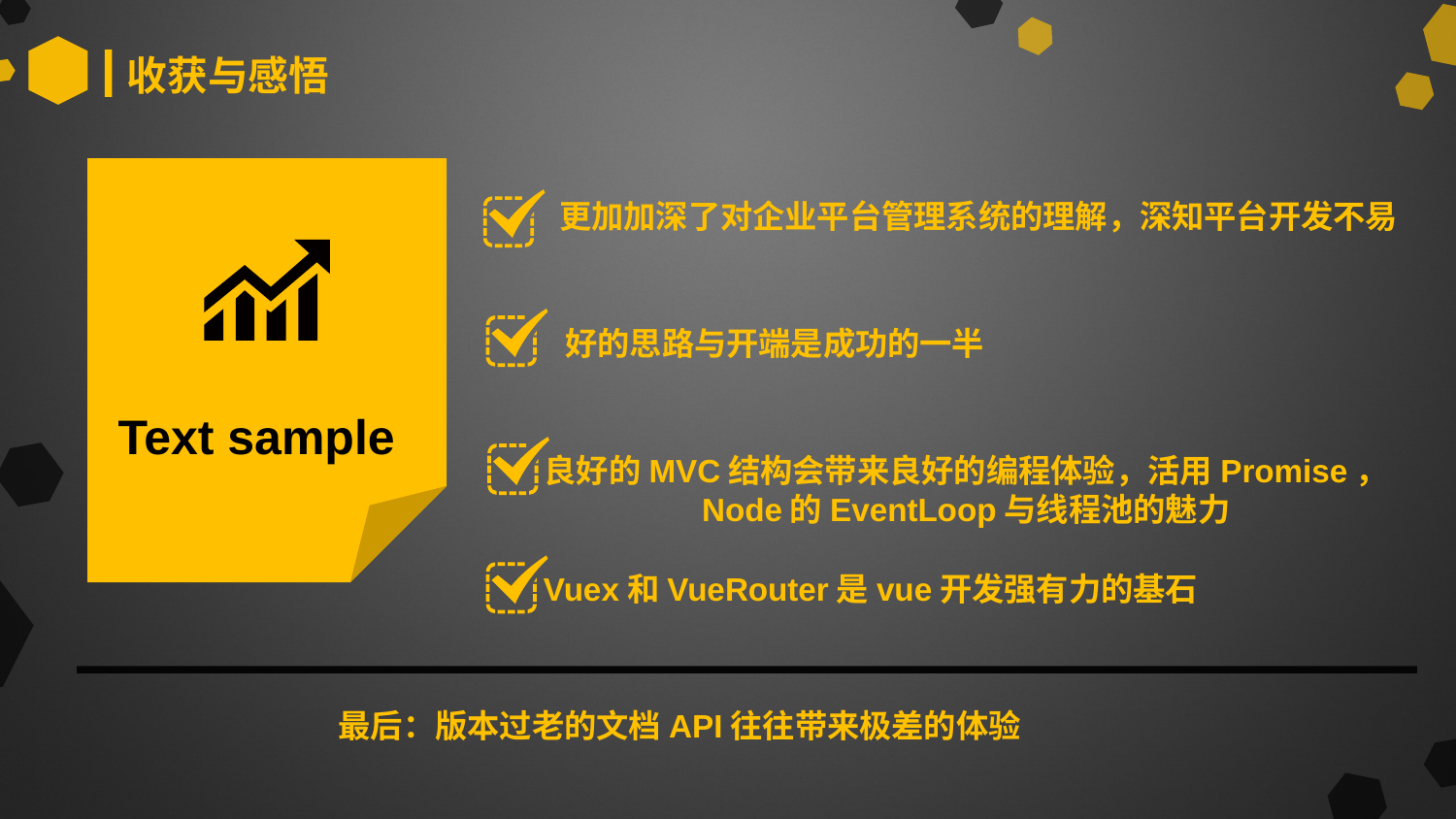

收获与感悟

更加加深了对企业平台管理系统的理解，深知平台开发不易

好的思路与开端是成功的一半
Text sample

良好的MVC结构会带来良好的编程体验，活用Promise，
Node的EventLoop与线程池的魅力

Vuex和VueRouter是vue开发强有力的基石

最后：版本过老的文档API往往带来极差的体验